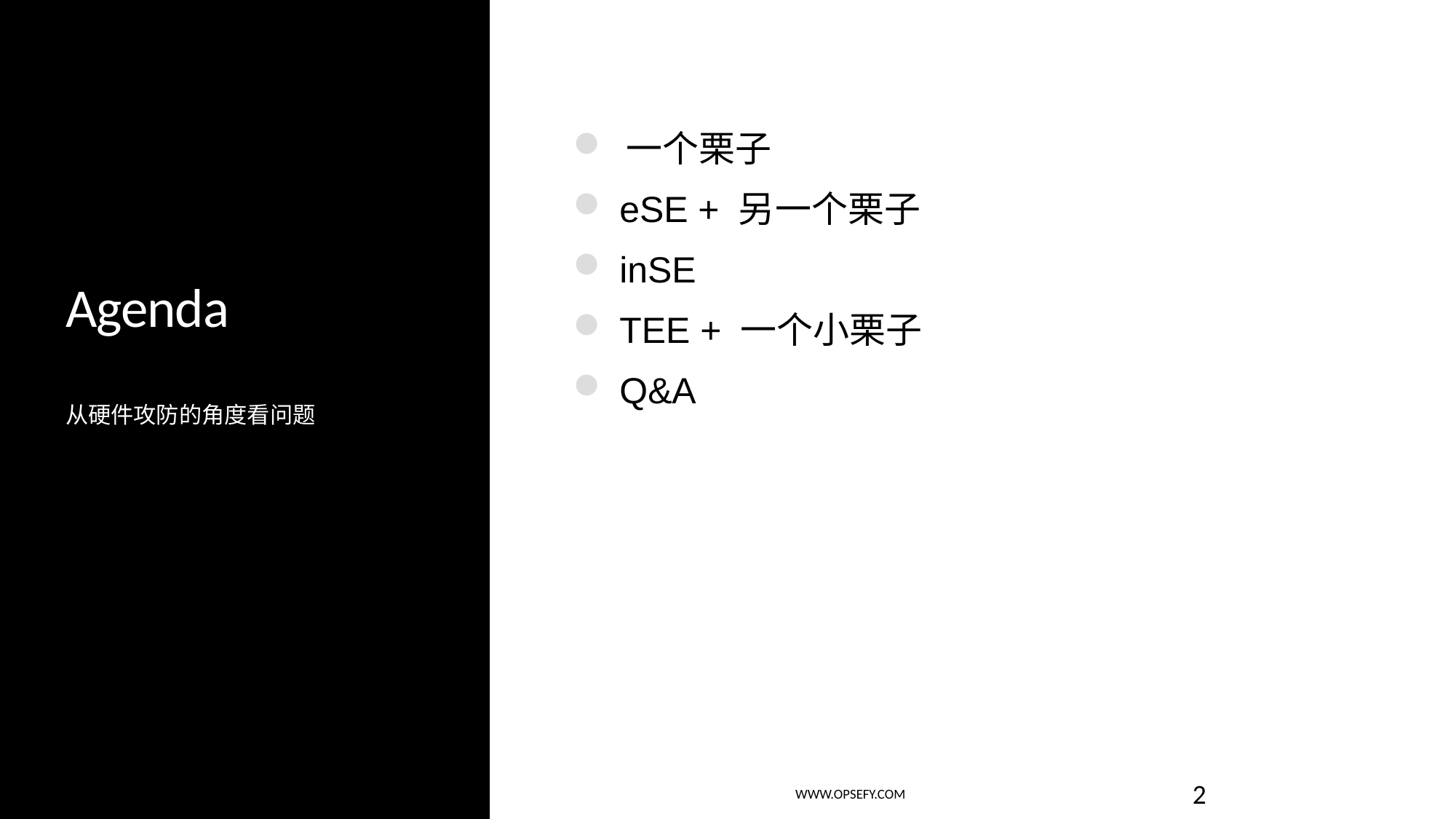

# Agenda
 一个栗子
 eSE + 另一个栗子
 inSE
 TEE + 一个小栗子
 Q&A

从硬件攻防的角度看问题
www.opsefy.com
2